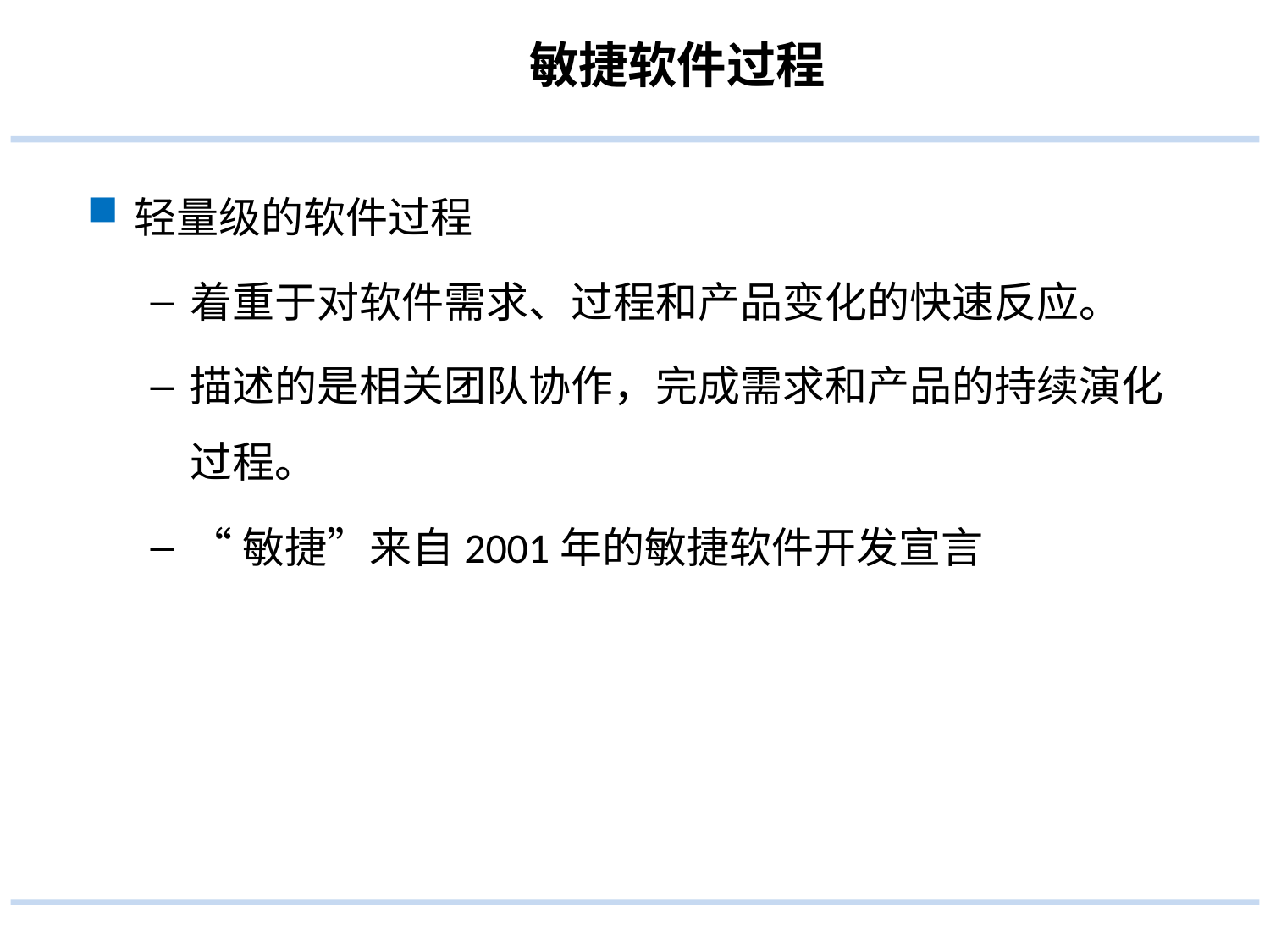

# 敏捷软件过程
轻量级的软件过程
着重于对软件需求、过程和产品变化的快速反应。
描述的是相关团队协作，完成需求和产品的持续演化过程。
“敏捷”来自2001年的敏捷软件开发宣言
7